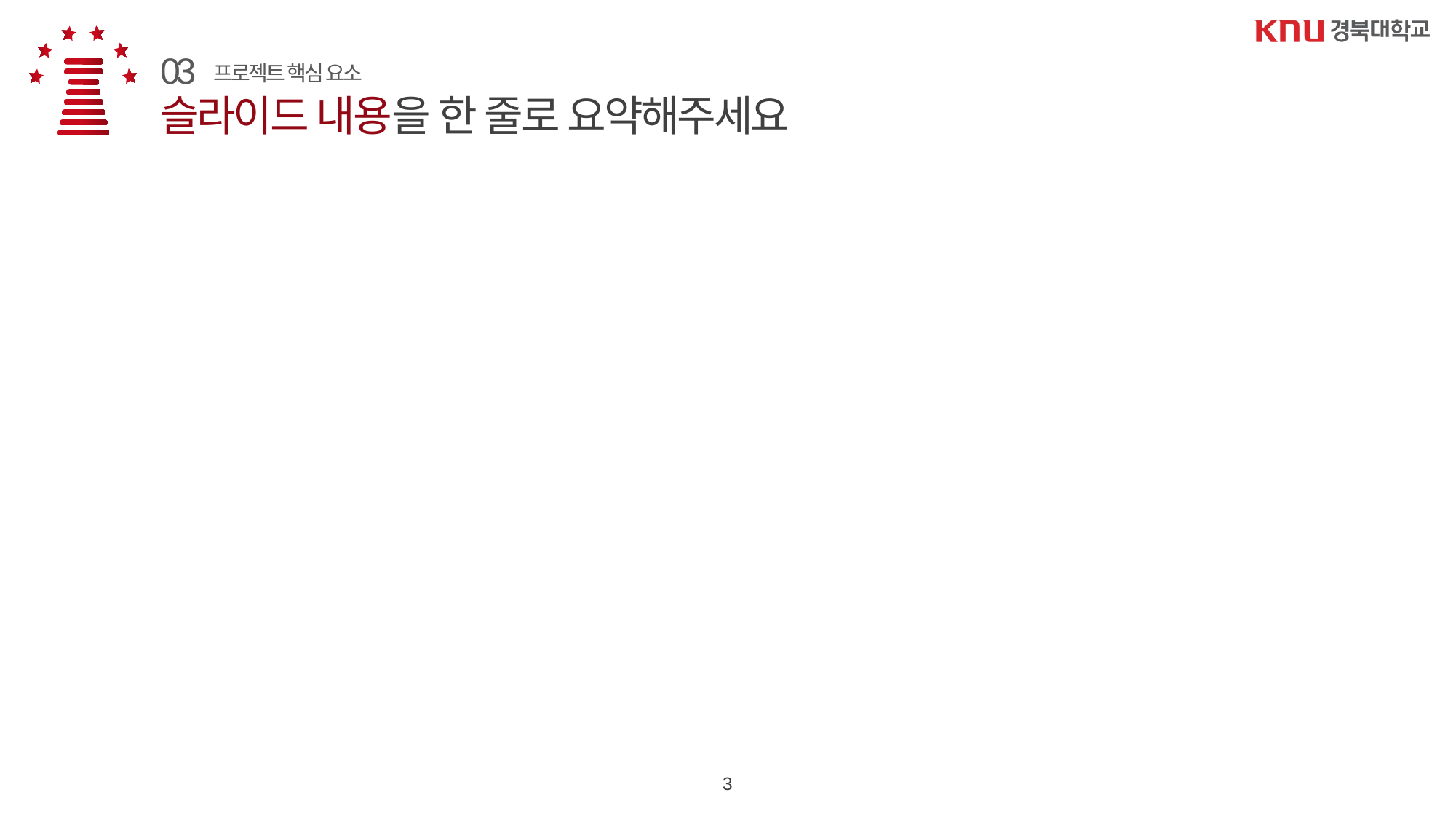

03
프로젝트 핵심 요소
슬라이드 내용을 한 줄로 요약해주세요
3